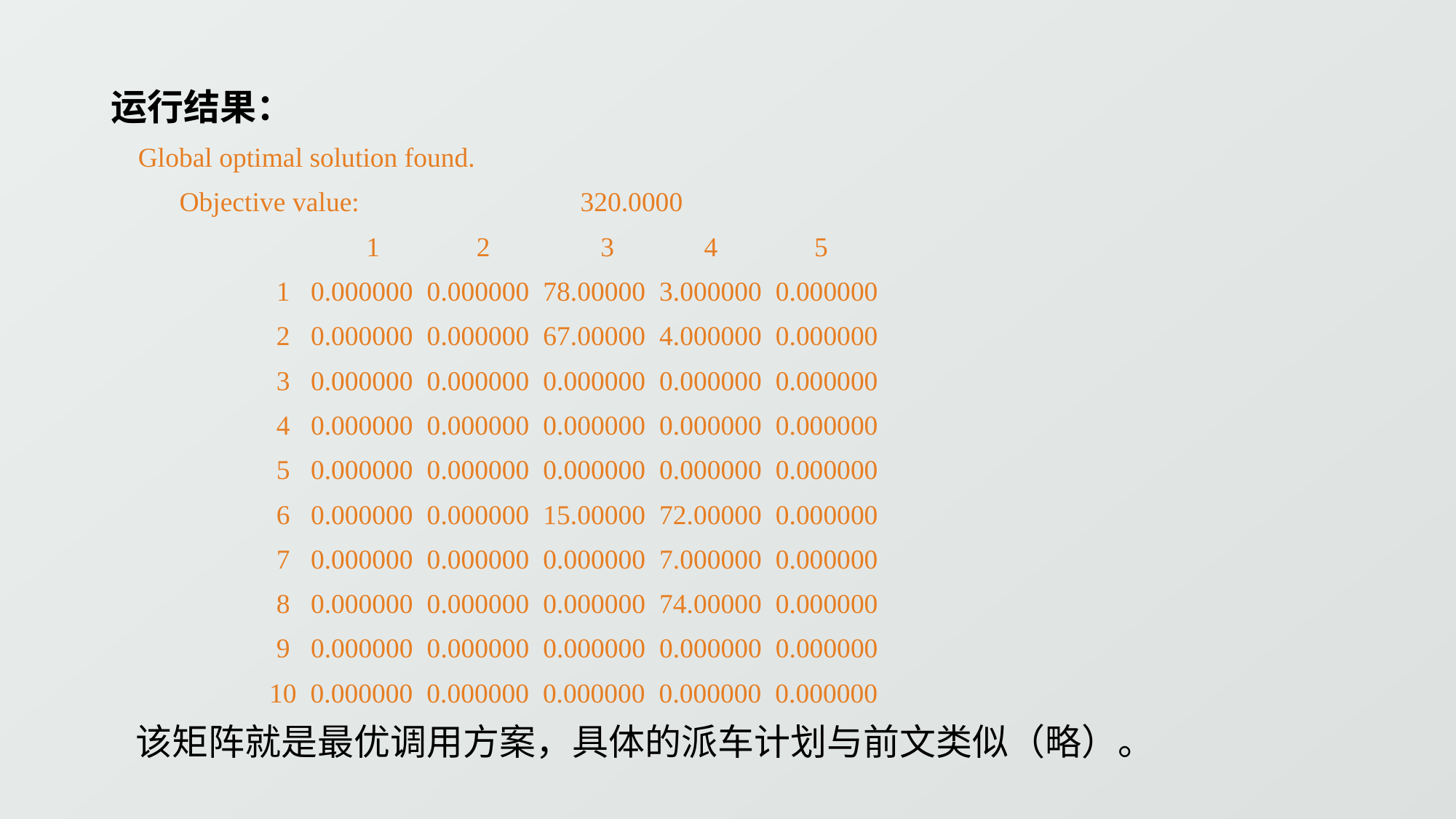

运行结果：
Global optimal solution found.
      Objective value:                                320.0000
                                 1              2                3             4              5
                    1   0.000000  0.000000  78.00000  3.000000  0.000000
                    2   0.000000  0.000000  67.00000  4.000000  0.000000
                    3   0.000000  0.000000  0.000000  0.000000  0.000000
                    4   0.000000  0.000000  0.000000  0.000000  0.000000
                    5   0.000000  0.000000  0.000000  0.000000  0.000000
                    6   0.000000  0.000000  15.00000  72.00000  0.000000
                    7   0.000000  0.000000  0.000000  7.000000  0.000000
                    8   0.000000  0.000000  0.000000  74.00000  0.000000
                    9   0.000000  0.000000  0.000000  0.000000  0.000000
                   10  0.000000  0.000000  0.000000  0.000000  0.000000
  该矩阵就是最优调用方案，具体的派车计划与前文类似（略）。